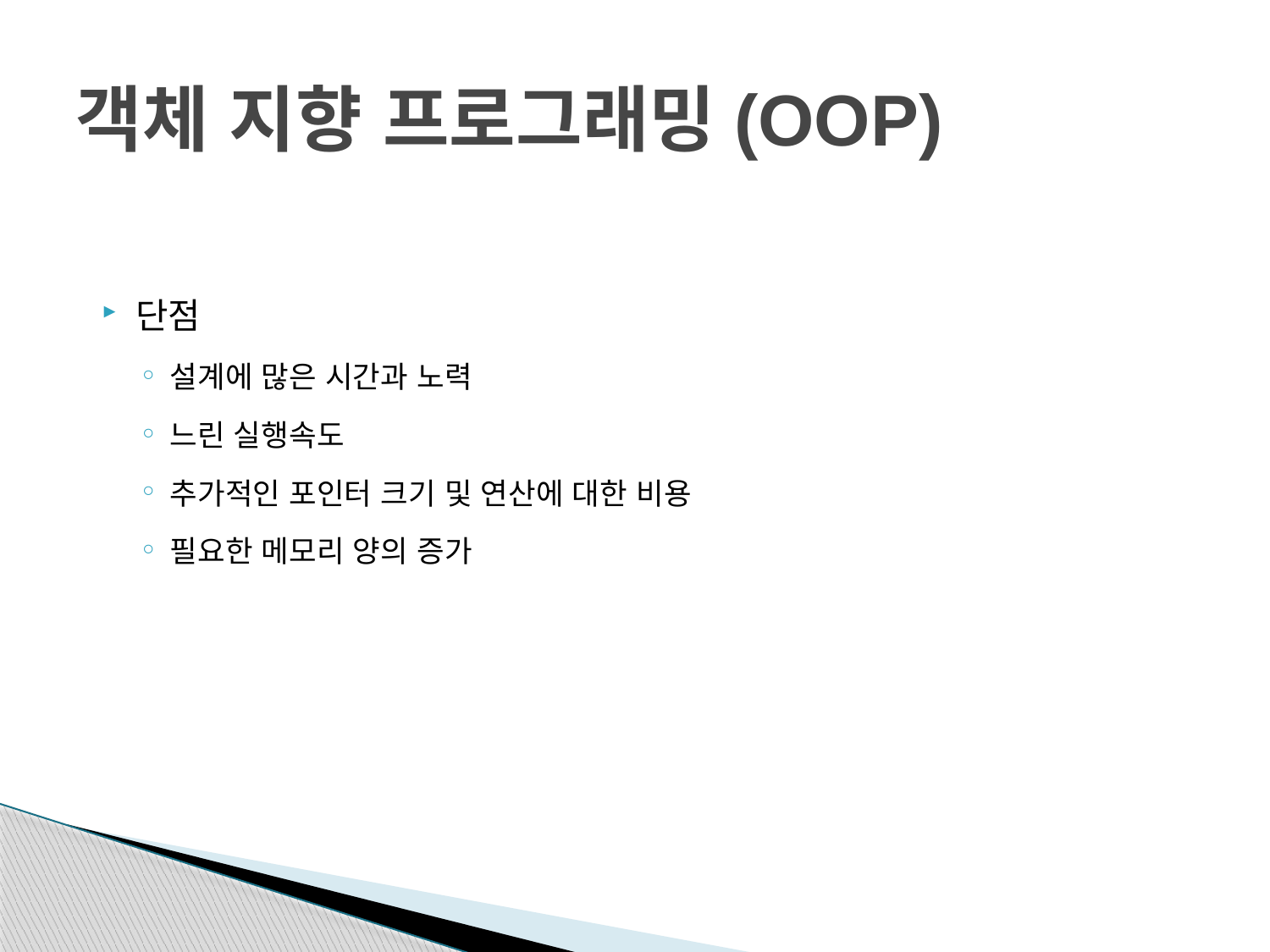

# 객체 지향 프로그래밍(OOP)
단점
설계에 많은 시간과 노력
느린 실행속도
추가적인 포인터 크기 및 연산에 대한 비용
필요한 메모리 양의 증가